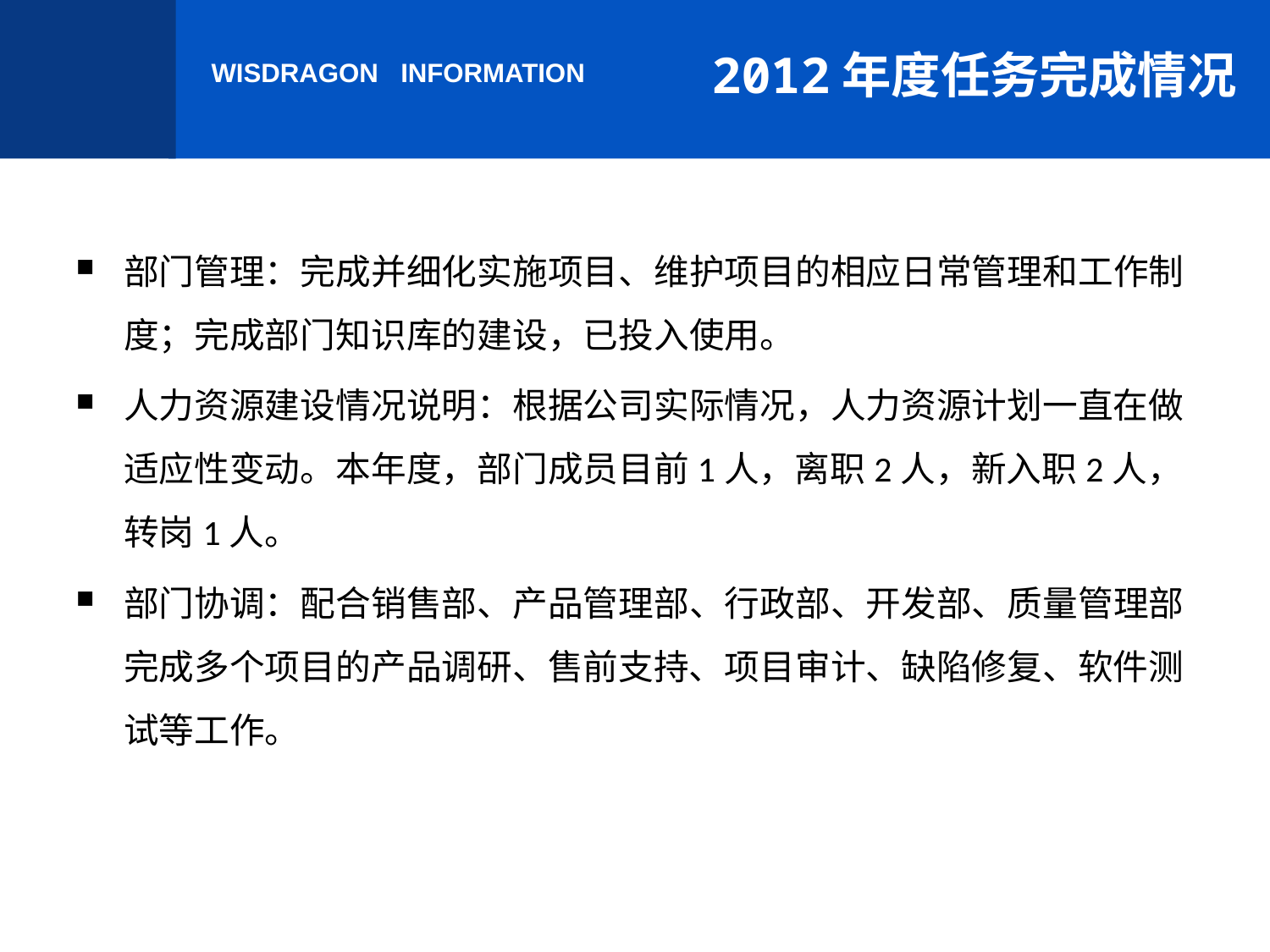

2012年度任务完成情况
部门管理：完成并细化实施项目、维护项目的相应日常管理和工作制度；完成部门知识库的建设，已投入使用。
人力资源建设情况说明：根据公司实际情况，人力资源计划一直在做适应性变动。本年度，部门成员目前1人，离职2人，新入职2人，转岗1人。
部门协调：配合销售部、产品管理部、行政部、开发部、质量管理部完成多个项目的产品调研、售前支持、项目审计、缺陷修复、软件测试等工作。